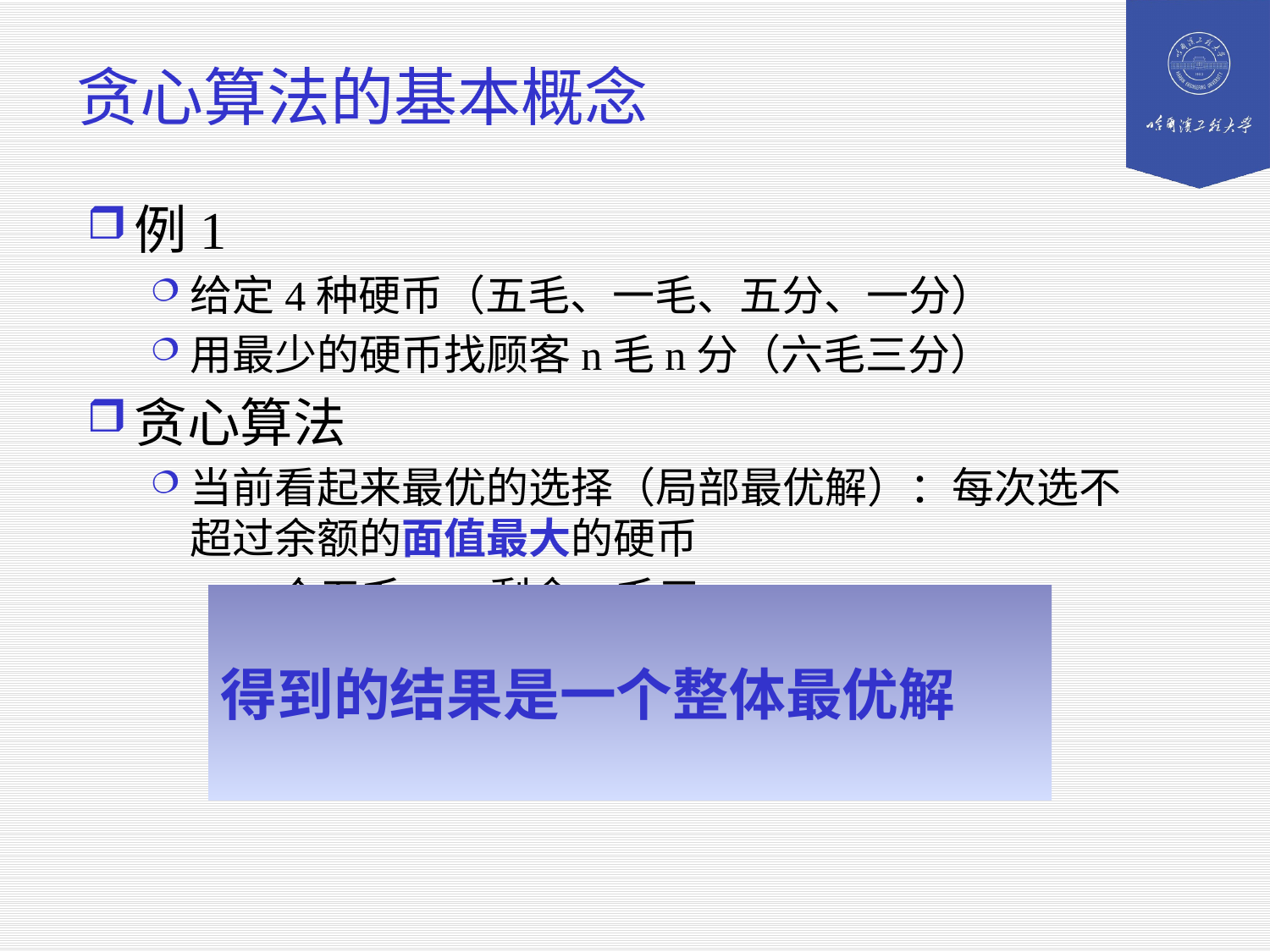

# 贪心算法的基本概念
例1
给定4种硬币（五毛、一毛、五分、一分）
用最少的硬币找顾客n毛n分（六毛三分）
贪心算法
当前看起来最优的选择（局部最优解）：每次选不超过余额的面值最大的硬币
1个五毛——剩余一毛三
1个一毛——剩余三分
3个一分

得到的结果是一个整体最优解